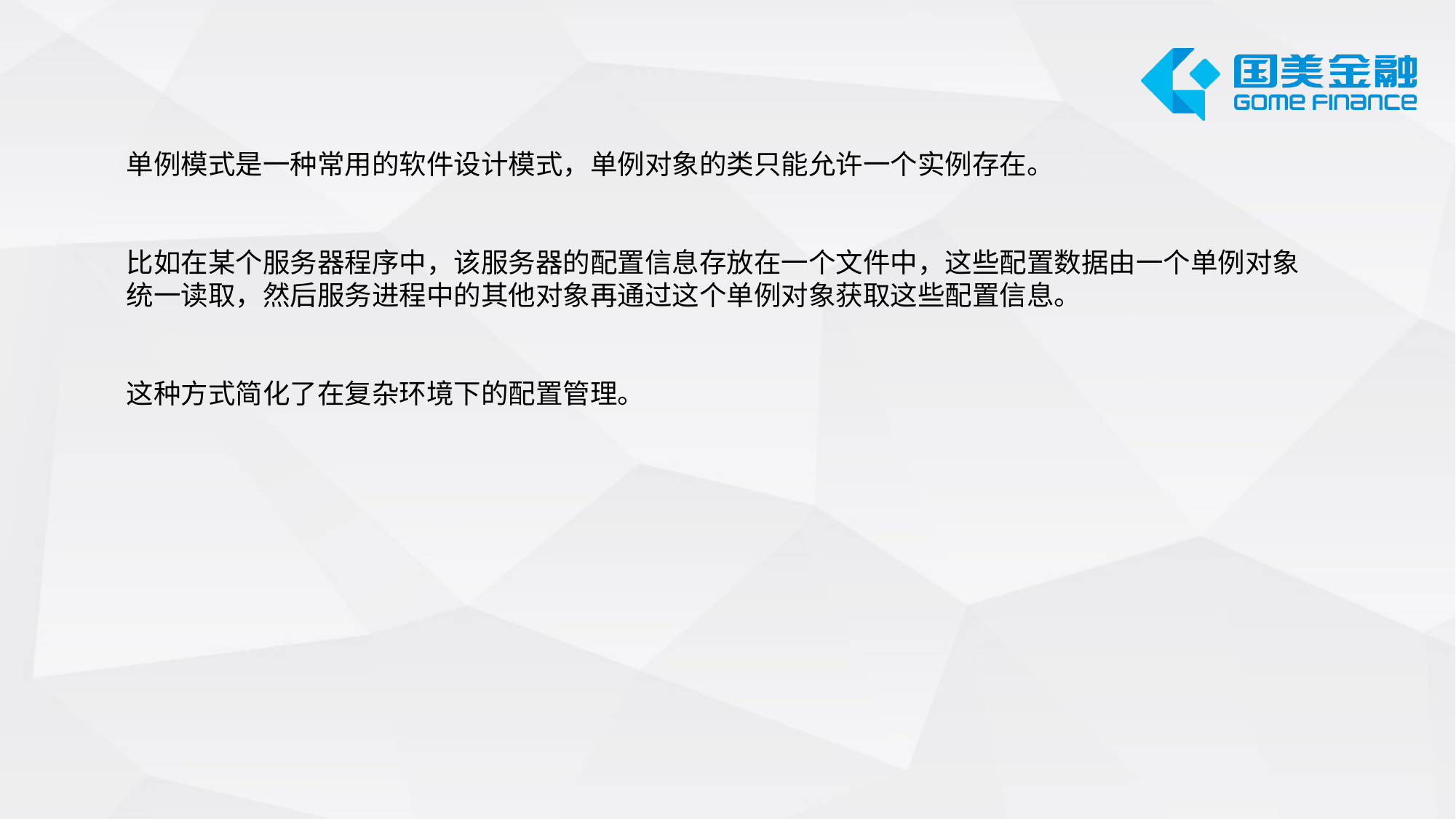

单例模式是一种常用的软件设计模式，单例对象的类只能允许一个实例存在。

比如在某个服务器程序中，该服务器的配置信息存放在一个文件中，这些配置数据由一个单例对象统一读取，然后服务进程中的其他对象再通过这个单例对象获取这些配置信息。

这种方式简化了在复杂环境下的配置管理。